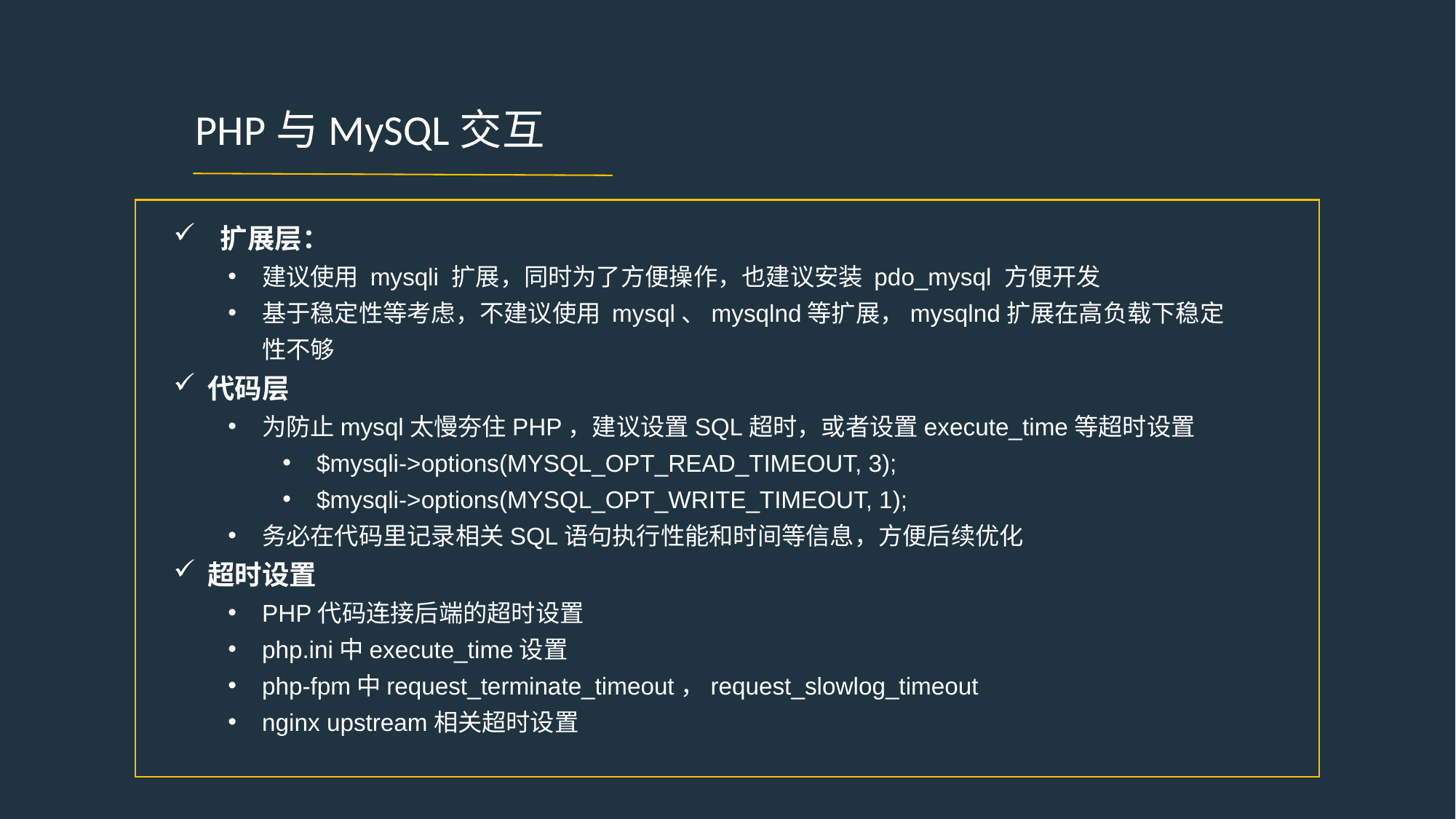

PHP与MySQL交互

 扩展层：
建议使用 mysqli 扩展，同时为了方便操作，也建议安装 pdo_mysql 方便开发
基于稳定性等考虑，不建议使用 mysql、mysqlnd等扩展，mysqlnd扩展在高负载下稳定性不够
代码层
为防止mysql太慢夯住PHP，建议设置SQL超时，或者设置execute_time等超时设置
$mysqli->options(MYSQL_OPT_READ_TIMEOUT, 3);
$mysqli->options(MYSQL_OPT_WRITE_TIMEOUT, 1);
务必在代码里记录相关SQL语句执行性能和时间等信息，方便后续优化
超时设置
PHP代码连接后端的超时设置
php.ini中execute_time设置
php-fpm中request_terminate_timeout，request_slowlog_timeout
nginx upstream相关超时设置